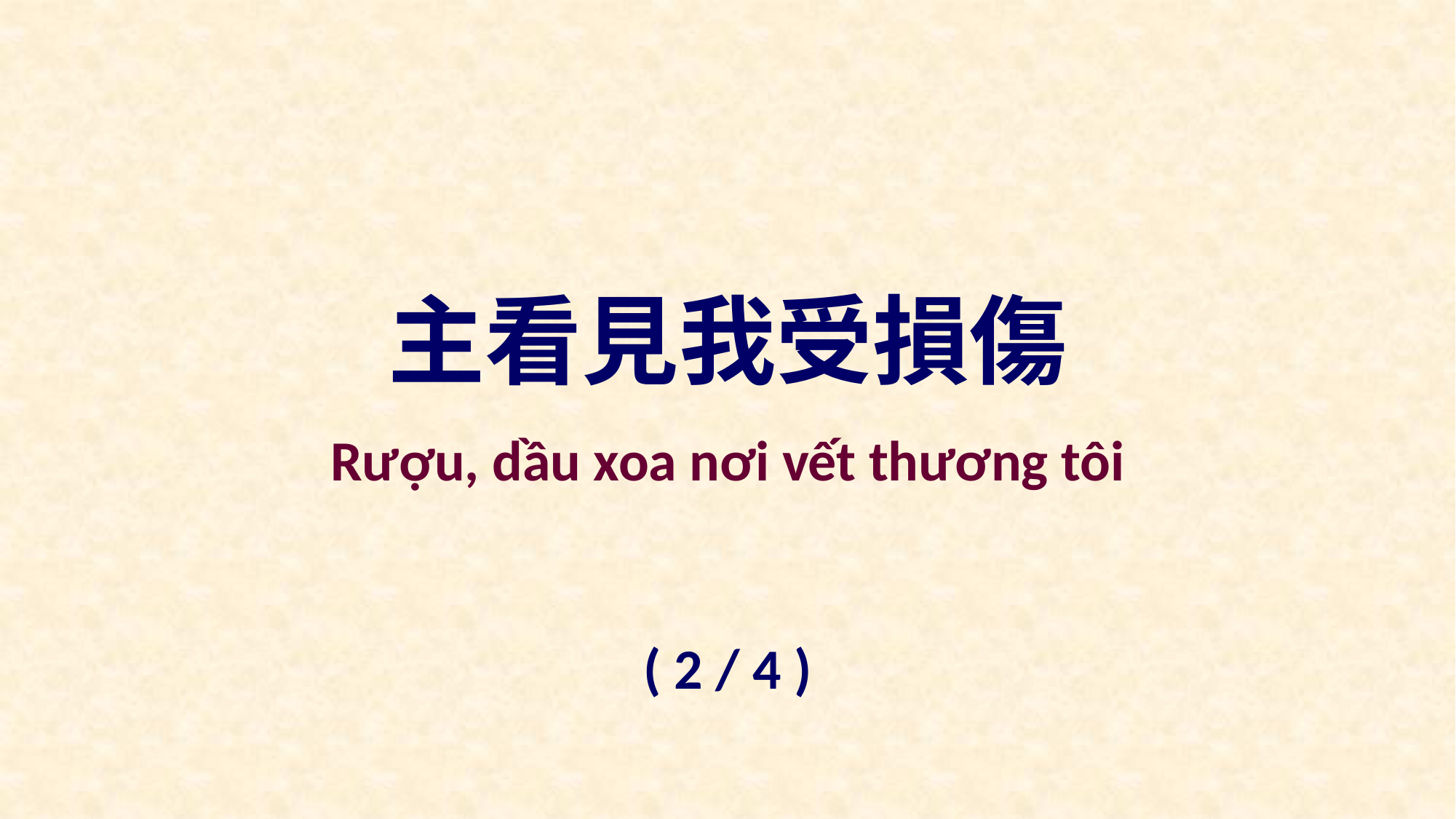

主看見我受損傷
Rượu, dầu xoa nơi vết thương tôi
( 2 / 4 )